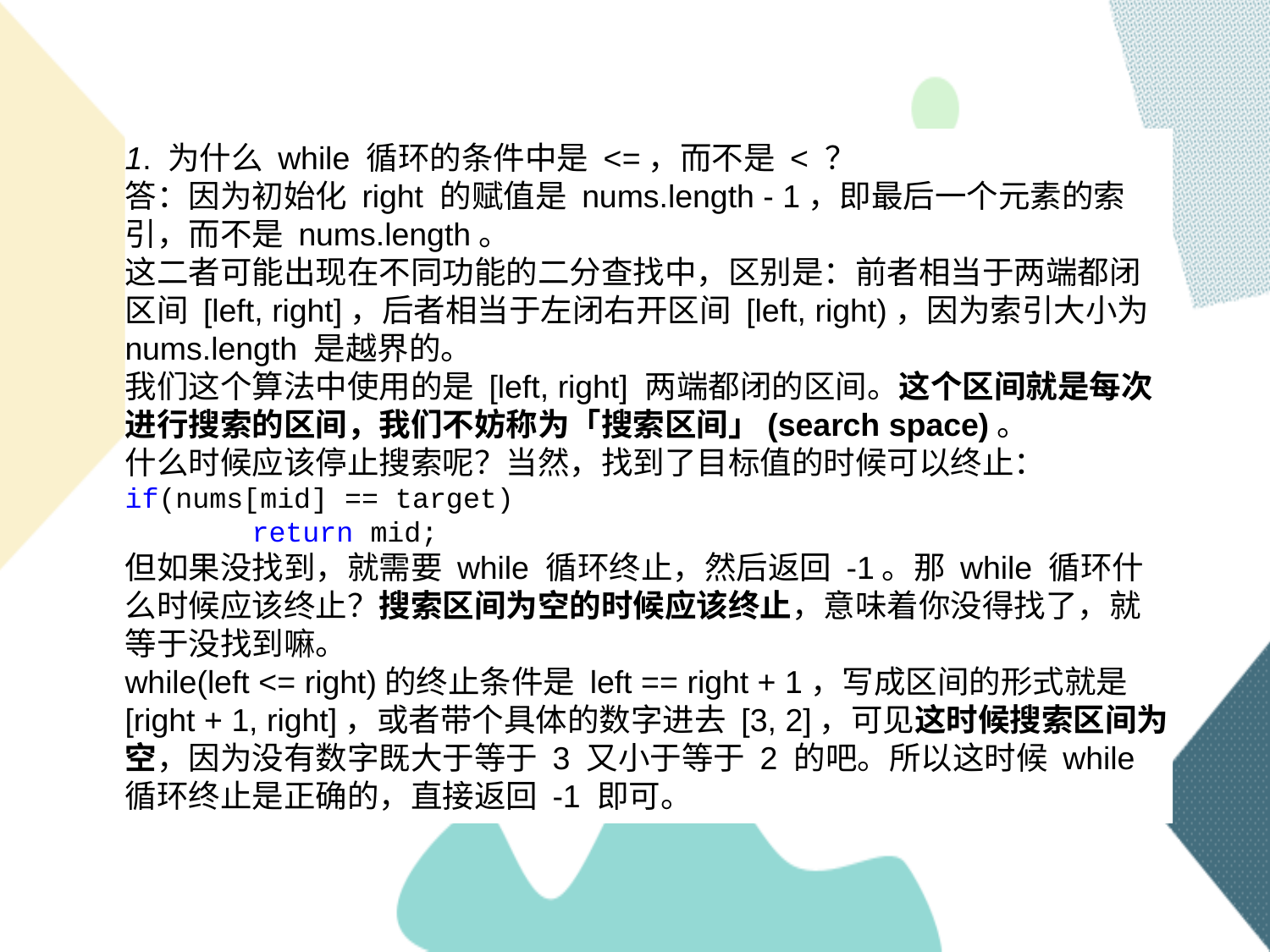

1. 为什么 while 循环的条件中是 <=，而不是 < ？
答：因为初始化 right 的赋值是 nums.length - 1，即最后一个元素的索引，而不是 nums.length。
这二者可能出现在不同功能的二分查找中，区别是：前者相当于两端都闭区间 [left, right]，后者相当于左闭右开区间 [left, right)，因为索引大小为 nums.length 是越界的。
我们这个算法中使用的是 [left, right] 两端都闭的区间。这个区间就是每次进行搜索的区间，我们不妨称为「搜索区间」(search space)。
什么时候应该停止搜索呢？当然，找到了目标值的时候可以终止：
if(nums[mid] == target)
	return mid;
但如果没找到，就需要 while 循环终止，然后返回 -1。那 while 循环什么时候应该终止？搜索区间为空的时候应该终止，意味着你没得找了，就等于没找到嘛。
while(left <= right)的终止条件是 left == right + 1，写成区间的形式就是 [right + 1, right]，或者带个具体的数字进去 [3, 2]，可见这时候搜索区间为空，因为没有数字既大于等于 3 又小于等于 2 的吧。所以这时候 while 循环终止是正确的，直接返回 -1 即可。